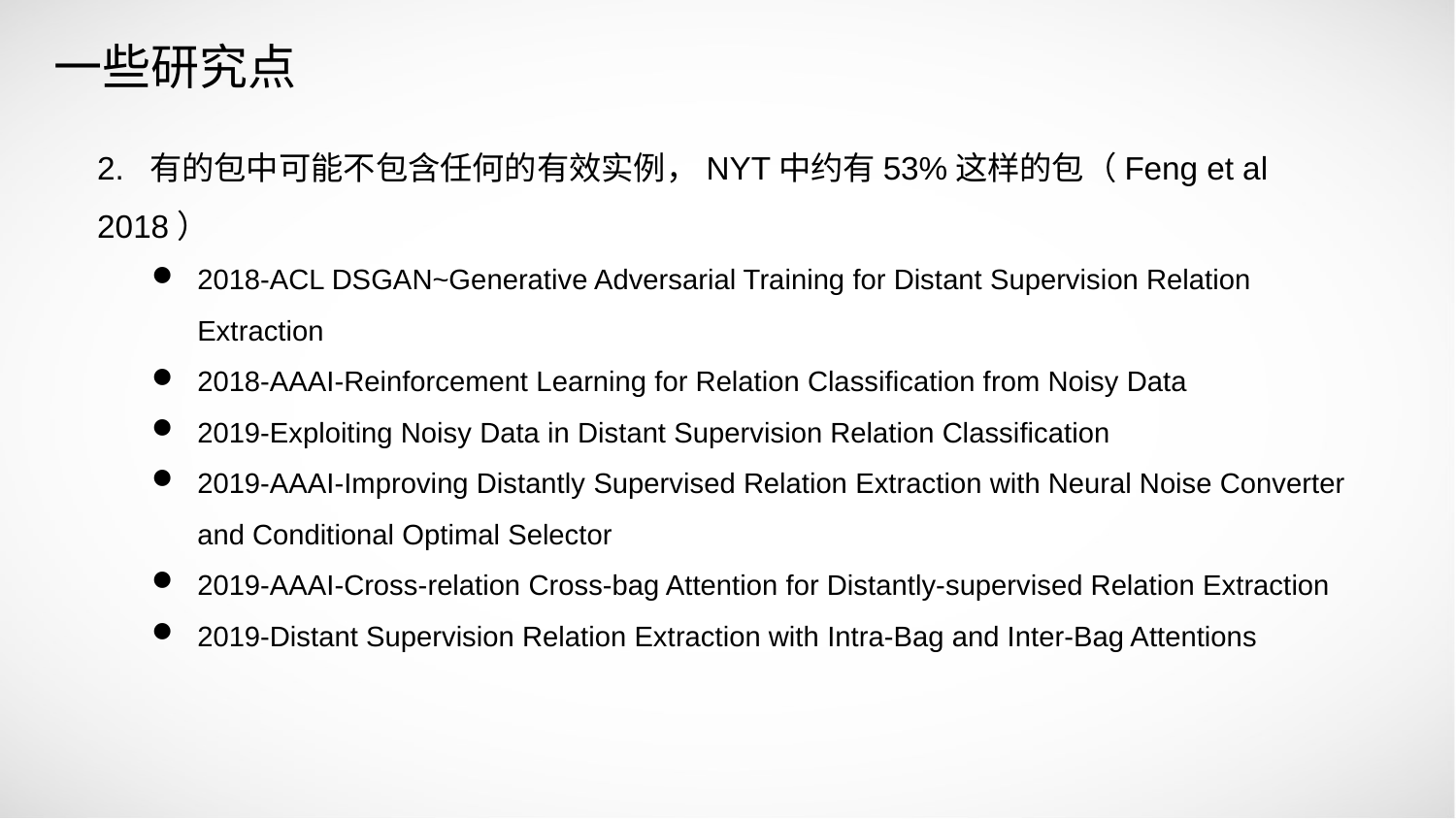

一些研究点
2.  有的包中可能不包含任何的有效实例，NYT中约有53%这样的包（Feng et al 2018）
2018-ACL DSGAN~Generative Adversarial Training for Distant Supervision Relation Extraction
2018-AAAI-Reinforcement Learning for Relation Classification from Noisy Data
2019-Exploiting Noisy Data in Distant Supervision Relation Classification
2019-AAAI-Improving Distantly Supervised Relation Extraction with Neural Noise Converter and Conditional Optimal Selector
2019-AAAI-Cross-relation Cross-bag Attention for Distantly-supervised Relation Extraction
2019-Distant Supervision Relation Extraction with Intra-Bag and Inter-Bag Attentions